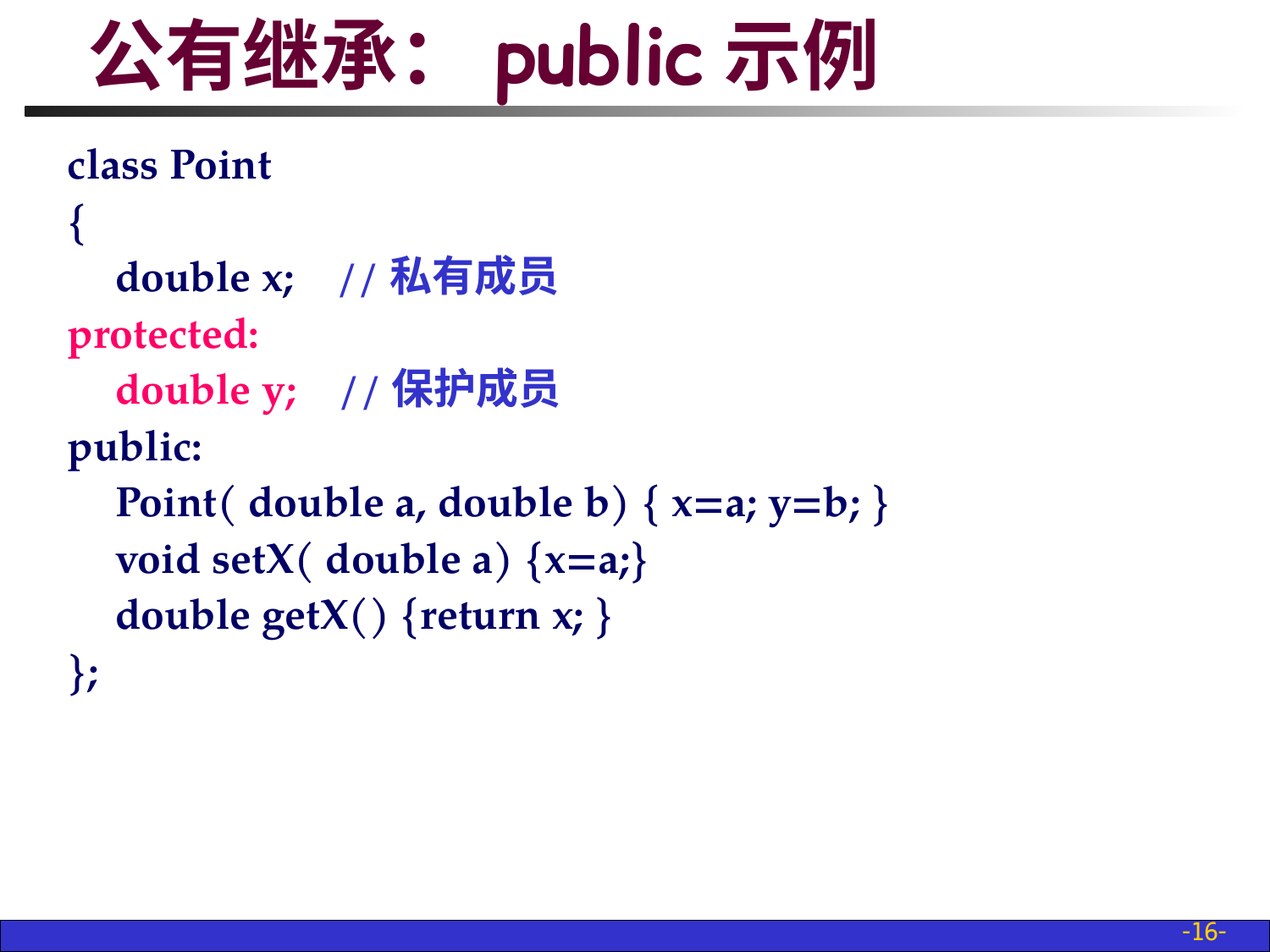

# 公有继承：public示例
class Point
{
	double x;    //私有成员
protected:
	double y;    //保护成员
public:
	Point( double a, double b) { x=a; y=b; }
	void setX( double a) {x=a;}
	double getX() {return x; }
};
-16-